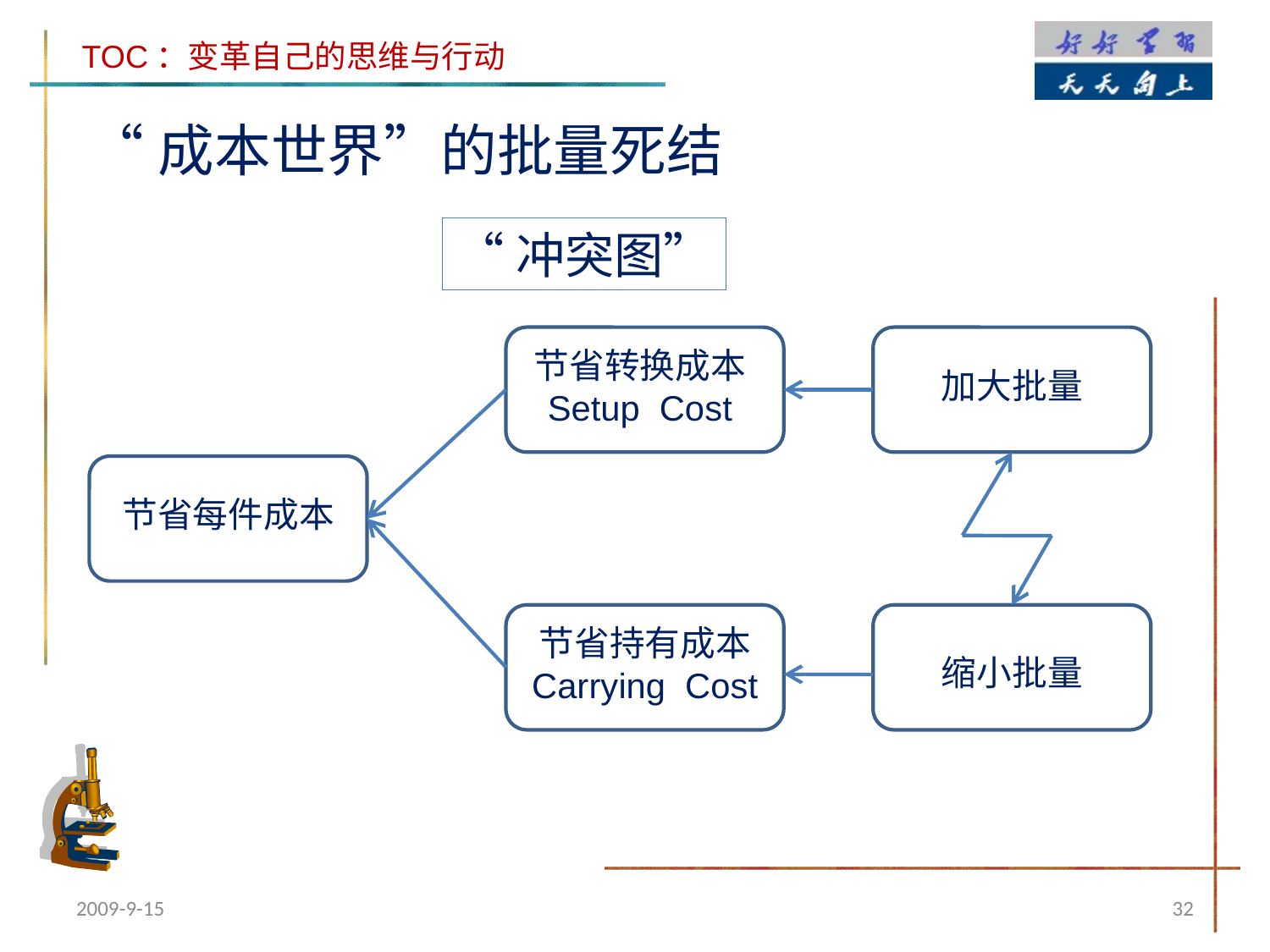

“成本世界”的批量死结
“冲突图”

节省转换成本
Setup  Cost
加大批量

节省每件成本

节省持有成本
Carrying  Cost
缩小批量
2009-9-15
32